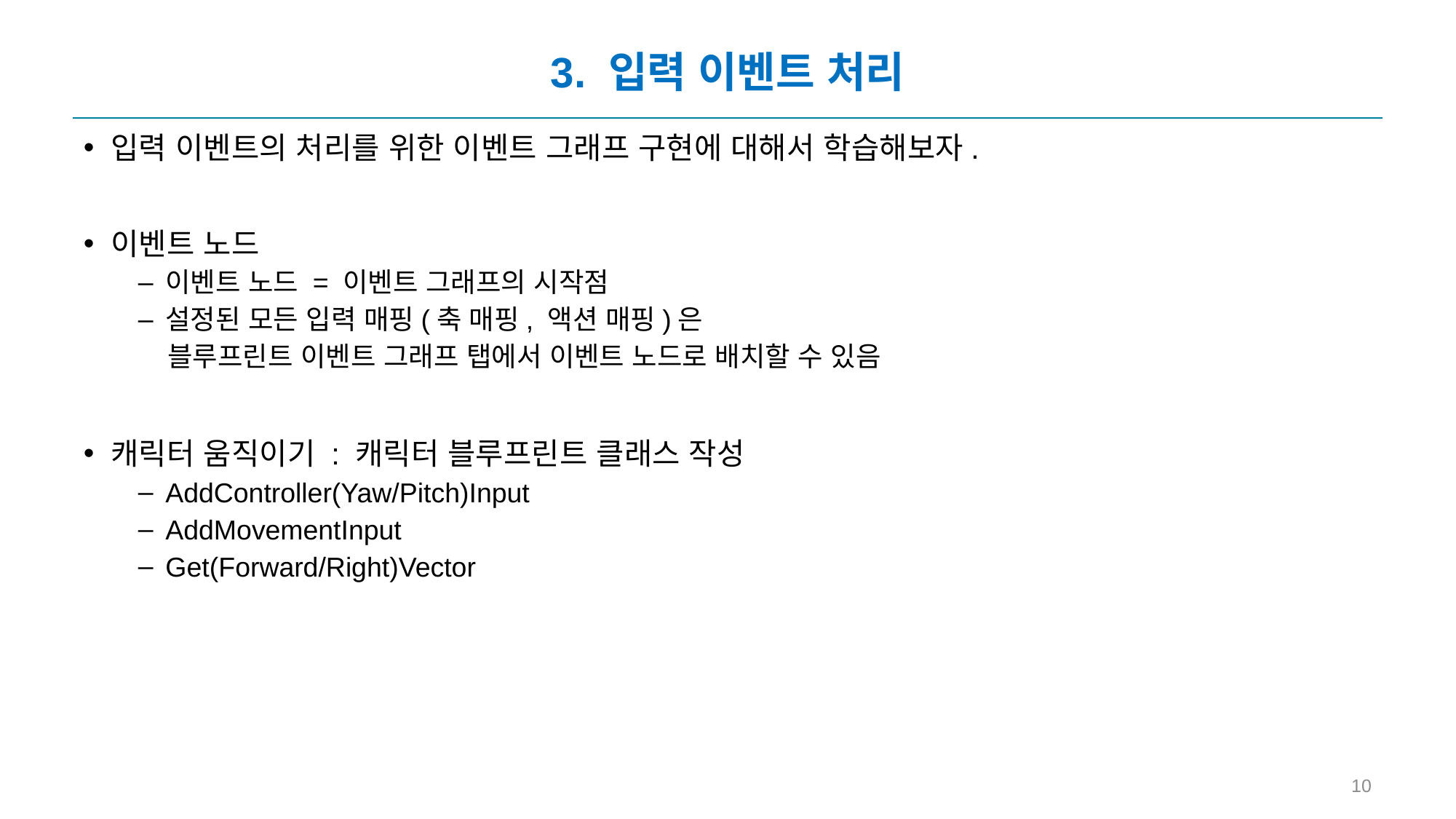

# 3. 입력 이벤트 처리
입력 이벤트의 처리를 위한 이벤트 그래프 구현에 대해서 학습해보자.

이벤트 노드
이벤트 노드 = 이벤트 그래프의 시작점
설정된 모든 입력 매핑(축 매핑, 액션 매핑)은
   블루프린트 이벤트 그래프 탭에서 이벤트 노드로 배치할 수 있음

캐릭터 움직이기 : 캐릭터 블루프린트 클래스 작성
AddController(Yaw/Pitch)Input
AddMovementInput
Get(Forward/Right)Vector

10